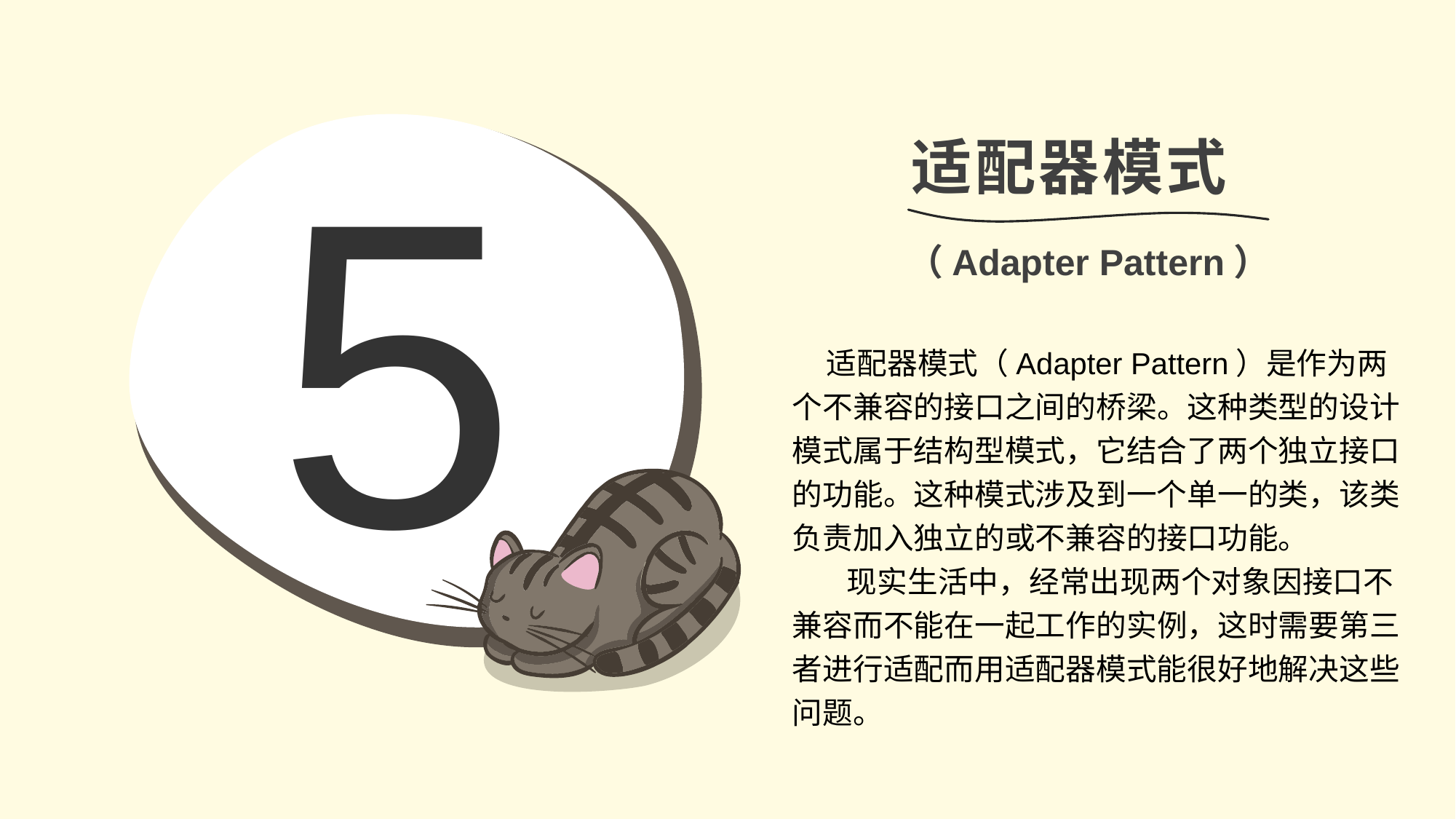

5

适配器模式

（Adapter Pattern）
    适配器模式（Adapter Pattern）是作为两个不兼容的接口之间的桥梁。这种类型的设计模式属于结构型模式，它结合了两个独立接口的功能。这种模式涉及到一个单一的类，该类负责加入独立的或不兼容的接口功能。
现实生活中，经常出现两个对象因接口不兼容而不能在一起工作的实例，这时需要第三者进行适配而用适配器模式能很好地解决这些问题。